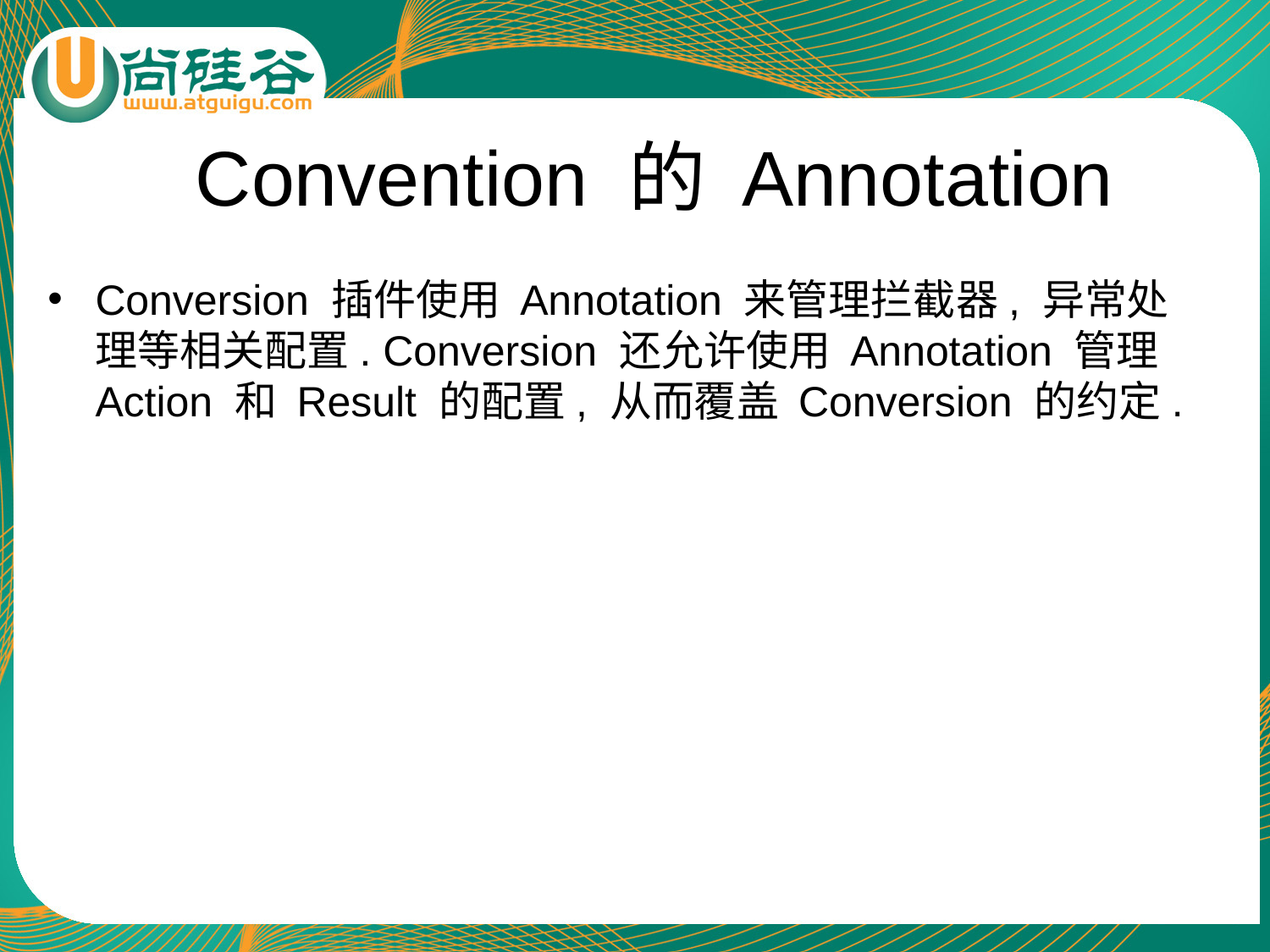

# Convention 的 Annotation
Conversion 插件使用 Annotation 来管理拦截器, 异常处理等相关配置. Conversion 还允许使用 Annotation 管理 Action 和 Result 的配置, 从而覆盖 Conversion 的约定.